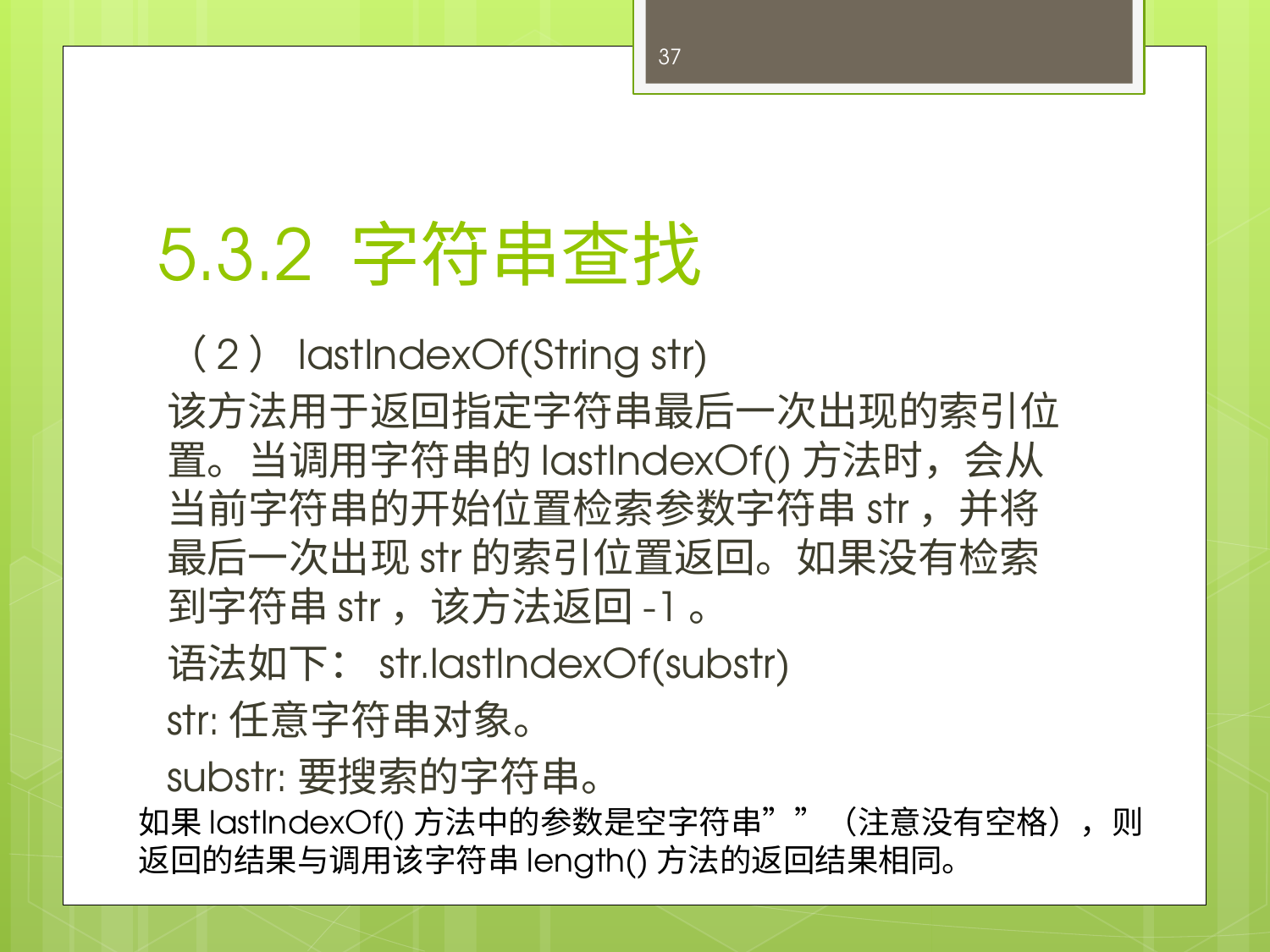

37
# 5.3.2 字符串查找
（2）lastIndexOf(String str)
该方法用于返回指定字符串最后一次出现的索引位置。当调用字符串的lastIndexOf()方法时，会从当前字符串的开始位置检索参数字符串str，并将最后一次出现str的索引位置返回。如果没有检索到字符串str，该方法返回-1。
语法如下：str.lastIndexOf(substr)
str:任意字符串对象。
substr:要搜索的字符串。
如果lastIndexOf()方法中的参数是空字符串””（注意没有空格），则
返回的结果与调用该字符串length()方法的返回结果相同。